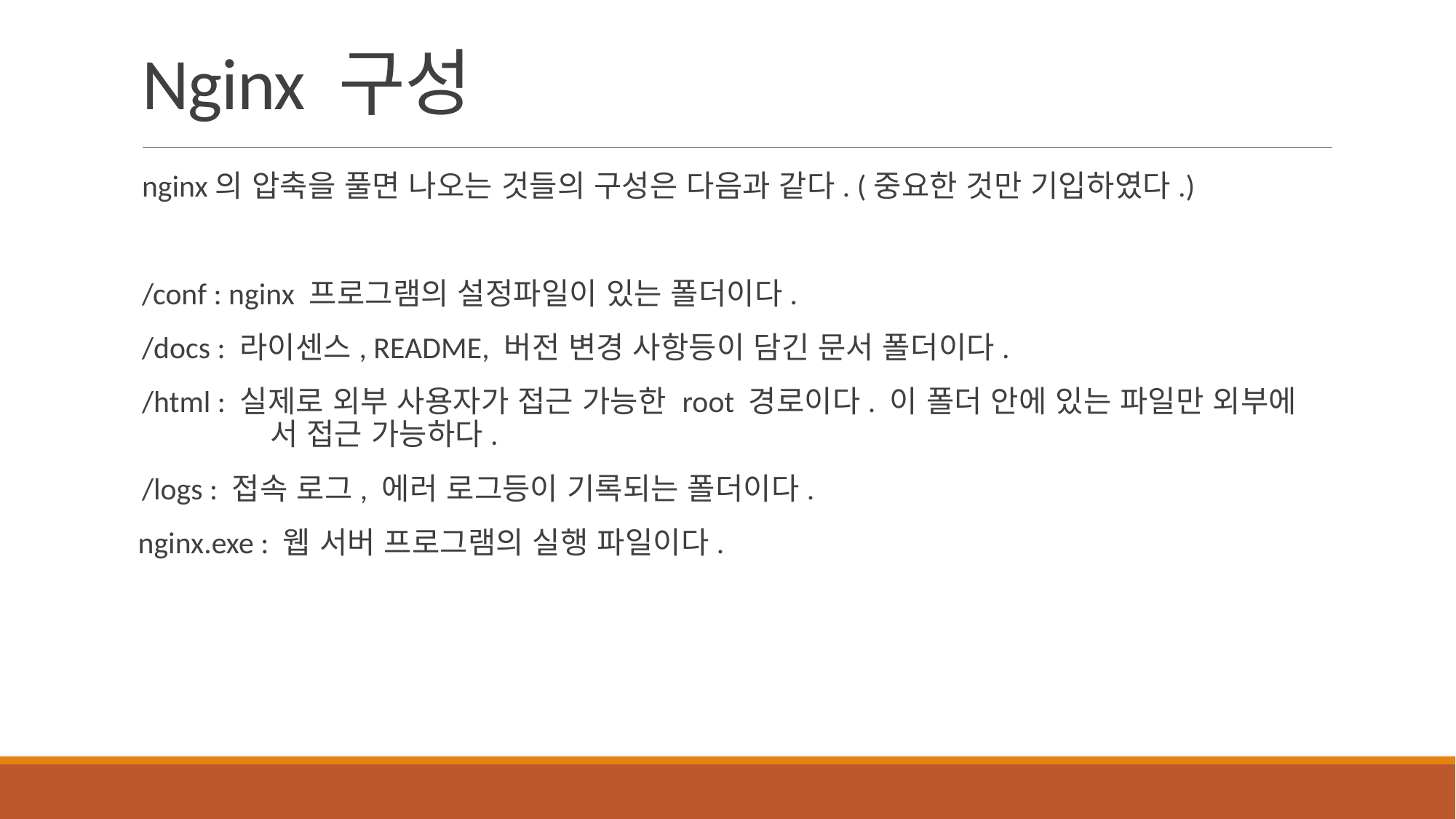

# Nginx 구성
nginx의 압축을 풀면 나오는 것들의 구성은 다음과 같다. (중요한 것만 기입하였다.)

/conf : nginx 프로그램의 설정파일이 있는 폴더이다.
/docs : 라이센스, README, 버전 변경 사항등이 담긴 문서 폴더이다.
/html : 실제로 외부 사용자가 접근 가능한 root 경로이다. 이 폴더 안에 있는 파일만 외부에                    서 접근 가능하다.
/logs : 접속 로그, 에러 로그등이 기록되는 폴더이다.
 nginx.exe : 웹 서버 프로그램의 실행 파일이다.